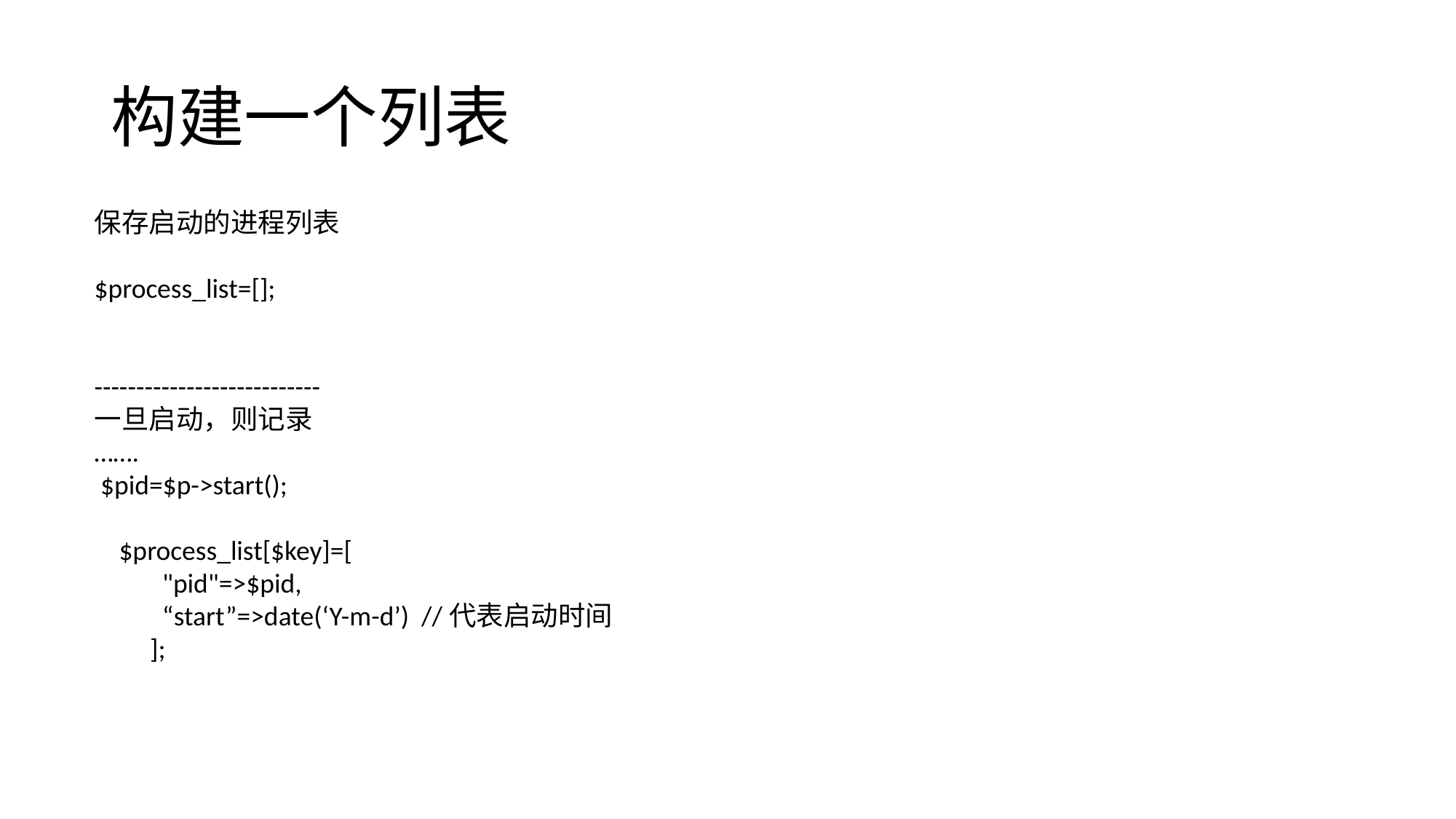

# 构建一个列表
保存启动的进程列表

$process_list=[];

---------------------------
一旦启动，则记录
…….
 $pid=$p->start();

    $process_list[$key]=[
           "pid"=>$pid,
           “start”=>date(‘Y-m-d’)  //代表启动时间
         ];